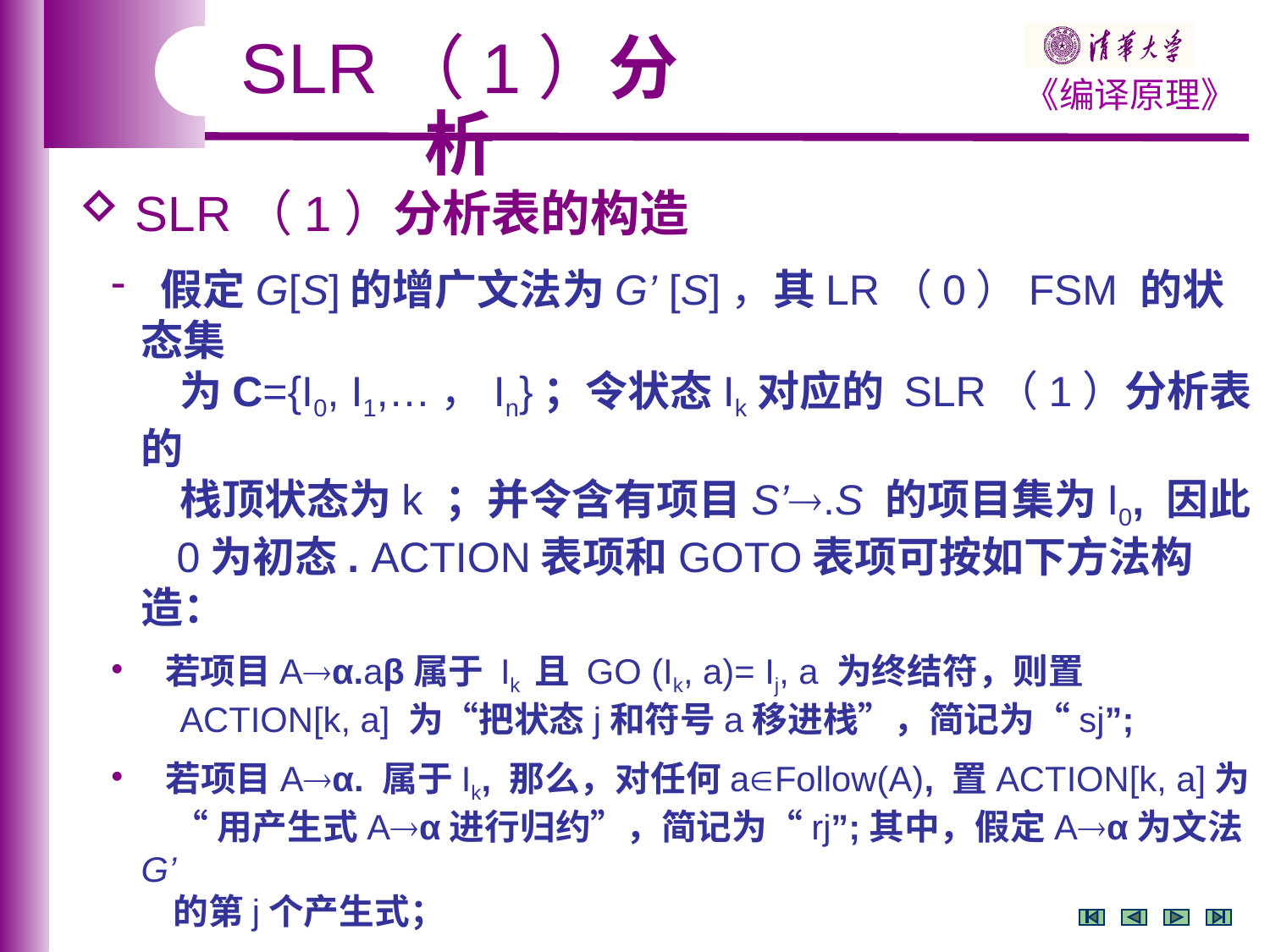

SLR（1）分析
 SLR（1）分析表的构造

 假定G[S]的增广文法为G’ [S]，其LR（0）FSM 的状态集
   为C={I0, I1,…，In}；令状态Ik对应的 SLR（1）分析表的
   栈顶状态为k ；并令含有项目S’→.S 的项目集为I0, 因此
   0为初态. ACTION表项和GOTO表项可按如下方法构造：

  若项目A→α.aβ属于 Ik 且 GO (Ik, a)= Ij, a 为终结符，则置
    ACTION[k, a] 为“把状态j和符号a移进栈”，简记为“sj”;

  若项目A→α. 属于Ik, 那么，对任何a∈Follow(A), 置ACTION[k, a]为
    “用产生式A→α进行归约”，简记为“rj”;其中，假定A→α为文法G’
   的第j个产生式；

  若项目S’→S. 属于Ik, 则置ACTION[k, #]为“接受”，简记为“acc”;

  若GO (Ik, A)= Ij, A为非终结符，则置GOTO(k, A)=j;

  分析表中凡不能用上述规则填入信息的空白格均置上“出错标志”